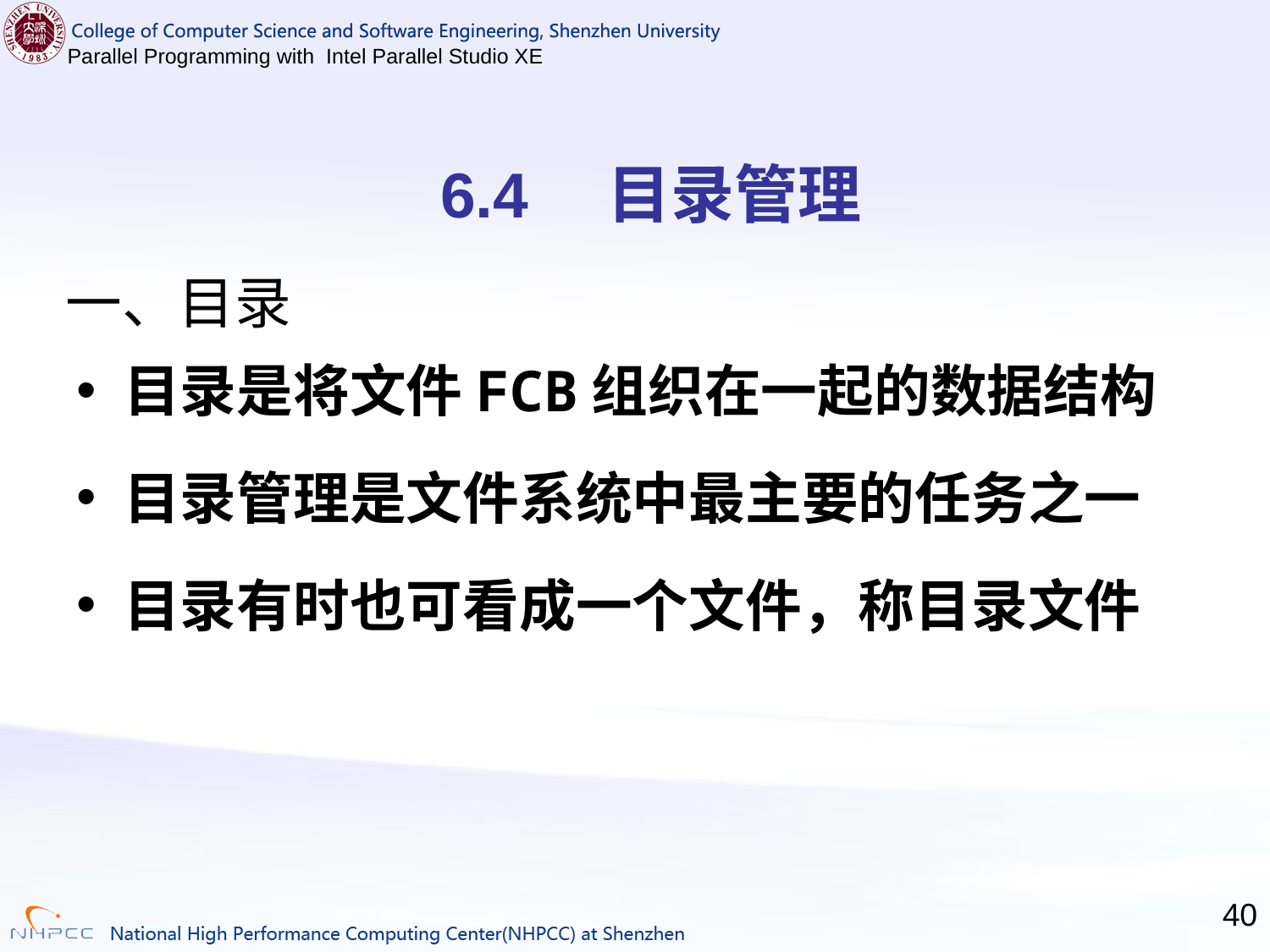

6.4　目录管理
# 一、目录
目录是将文件FCB组织在一起的数据结构
目录管理是文件系统中最主要的任务之一
目录有时也可看成一个文件，称目录文件
40